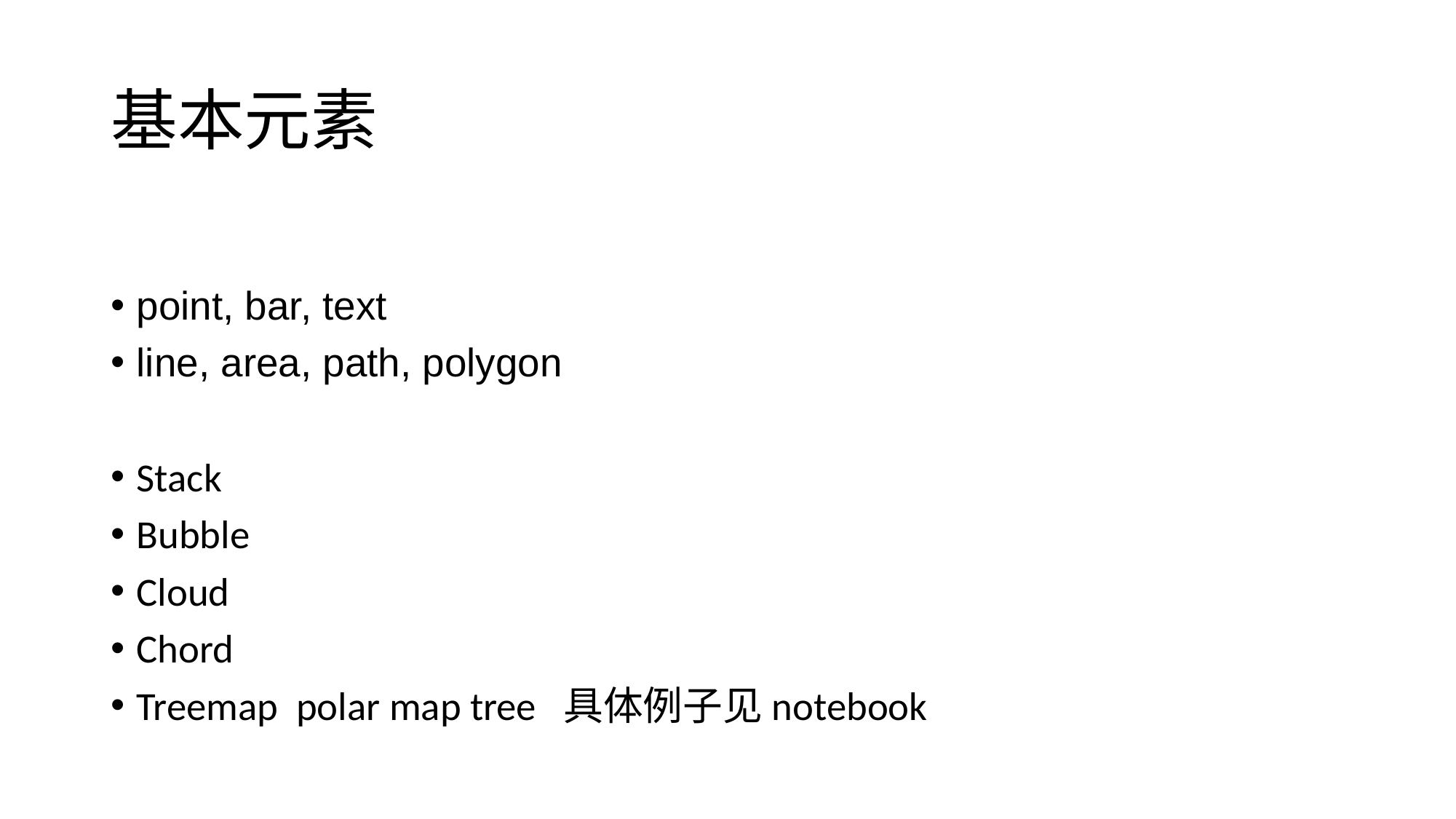

# 基本元素

point, bar, text
line, area, path, polygon

Stack
Bubble
Cloud
Chord
Treemap  polar map tree  具体例子见notebook